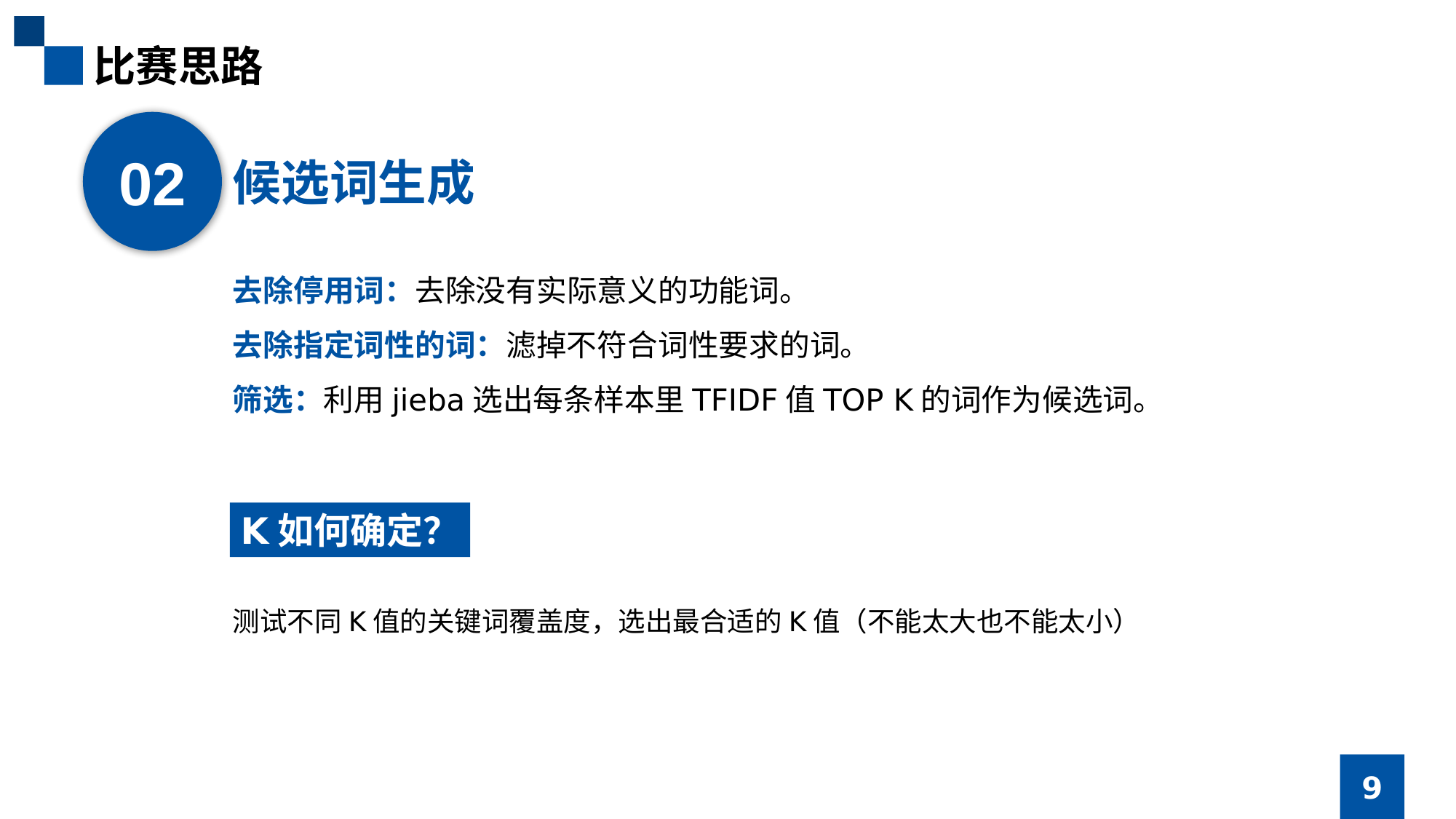

比赛思路
02
候选词生成
去除停用词：去除没有实际意义的功能词。
去除指定词性的词：滤掉不符合词性要求的词。
筛选：利用jieba选出每条样本里TFIDF值TOP K的词作为候选词。

K如何确定？
测试不同K值的关键词覆盖度，选出最合适的K值（不能太大也不能太小）
9